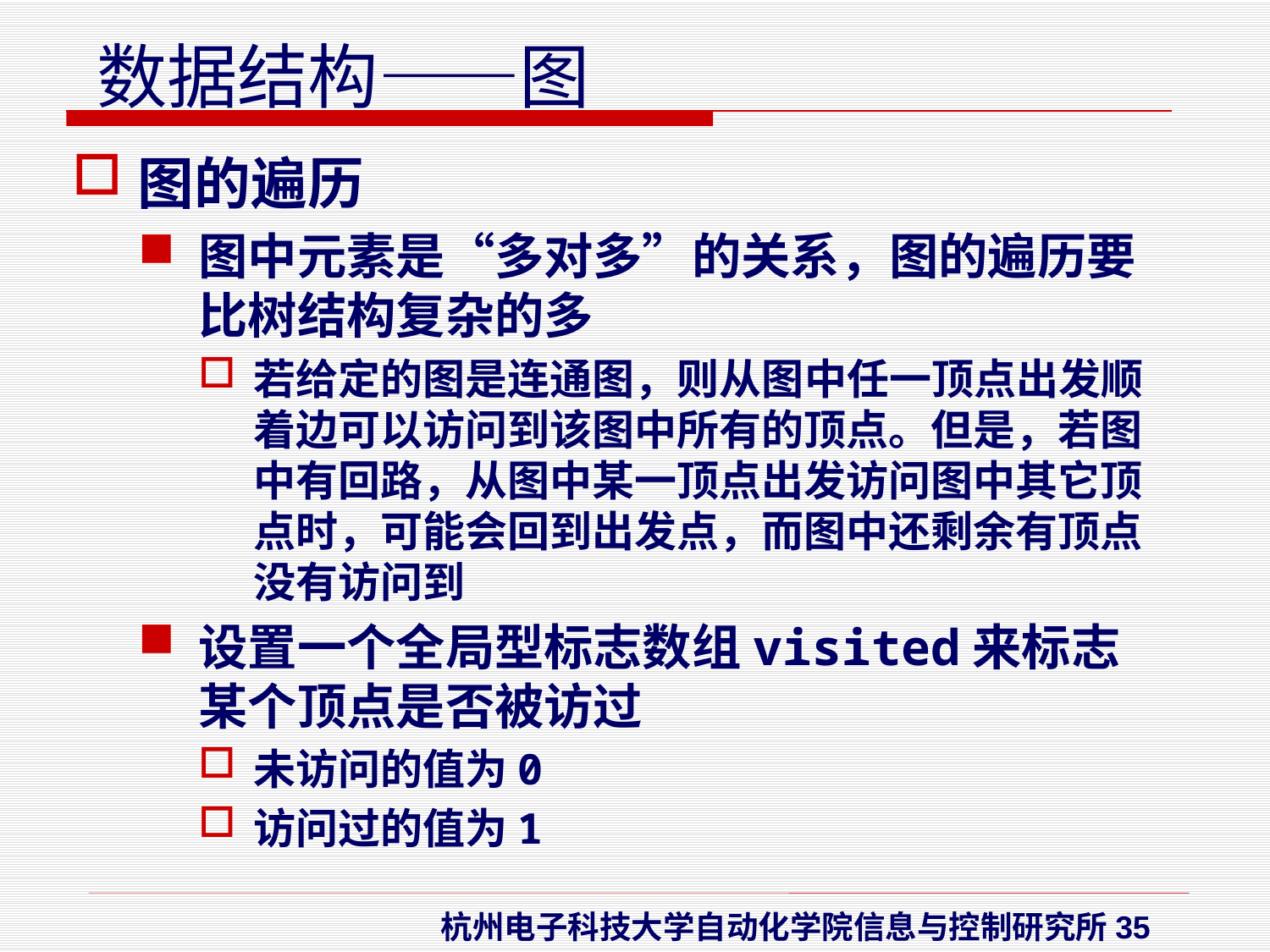

图的遍历
图中元素是“多对多”的关系，图的遍历要比树结构复杂的多
若给定的图是连通图，则从图中任一顶点出发顺着边可以访问到该图中所有的顶点。但是，若图中有回路，从图中某一顶点出发访问图中其它顶点时，可能会回到出发点，而图中还剩余有顶点没有访问到
设置一个全局型标志数组visited来标志某个顶点是否被访过
未访问的值为0
访问过的值为1